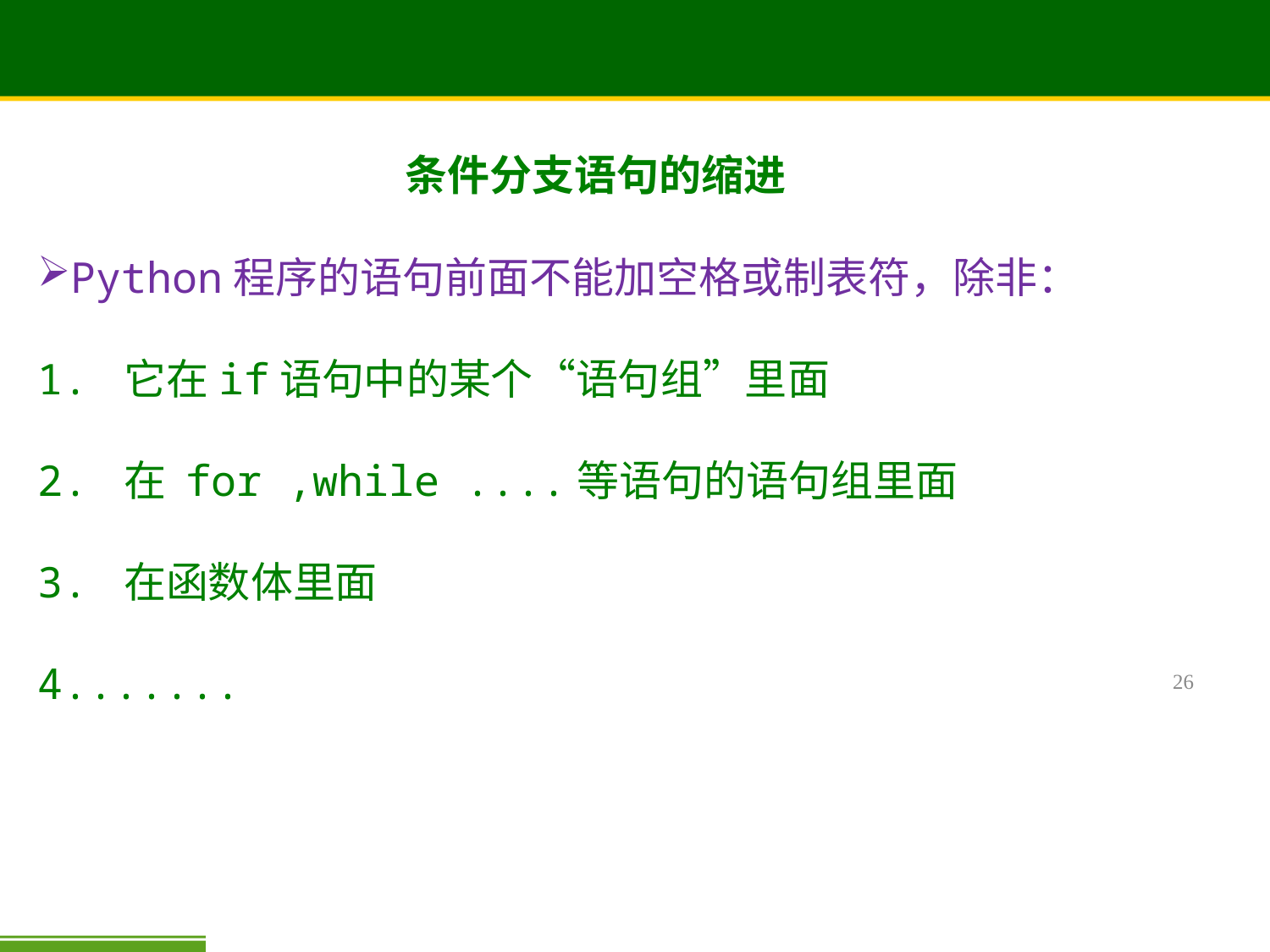

# 条件分支语句的缩进
Python程序的语句前面不能加空格或制表符，除非：

1. 它在if语句中的某个“语句组”里面

2. 在 for ,while ....等语句的语句组里面

3. 在函数体里面

4.......
26